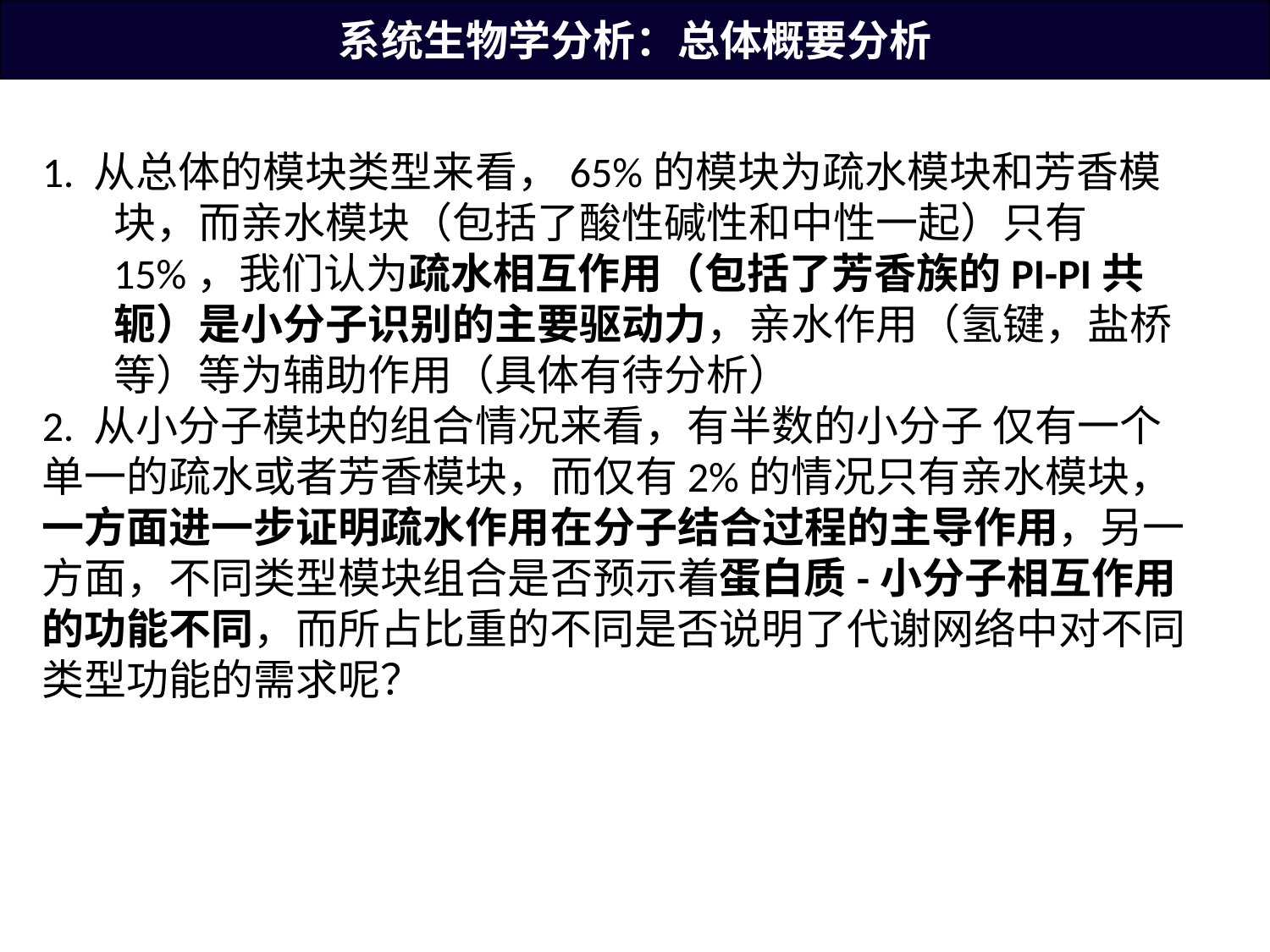

系统生物学分析：总体概要分析
1. 从总体的模块类型来看，65%的模块为疏水模块和芳香模块，而亲水模块（包括了酸性碱性和中性一起）只有15%，我们认为疏水相互作用（包括了芳香族的PI-PI共轭）是小分子识别的主要驱动力，亲水作用（氢键，盐桥等）等为辅助作用（具体有待分析）
2. 从小分子模块的组合情况来看，有半数的小分子 仅有一个单一的疏水或者芳香模块，而仅有2%的情况只有亲水模块，一方面进一步证明疏水作用在分子结合过程的主导作用，另一方面，不同类型模块组合是否预示着蛋白质-小分子相互作用的功能不同，而所占比重的不同是否说明了代谢网络中对不同类型功能的需求呢？